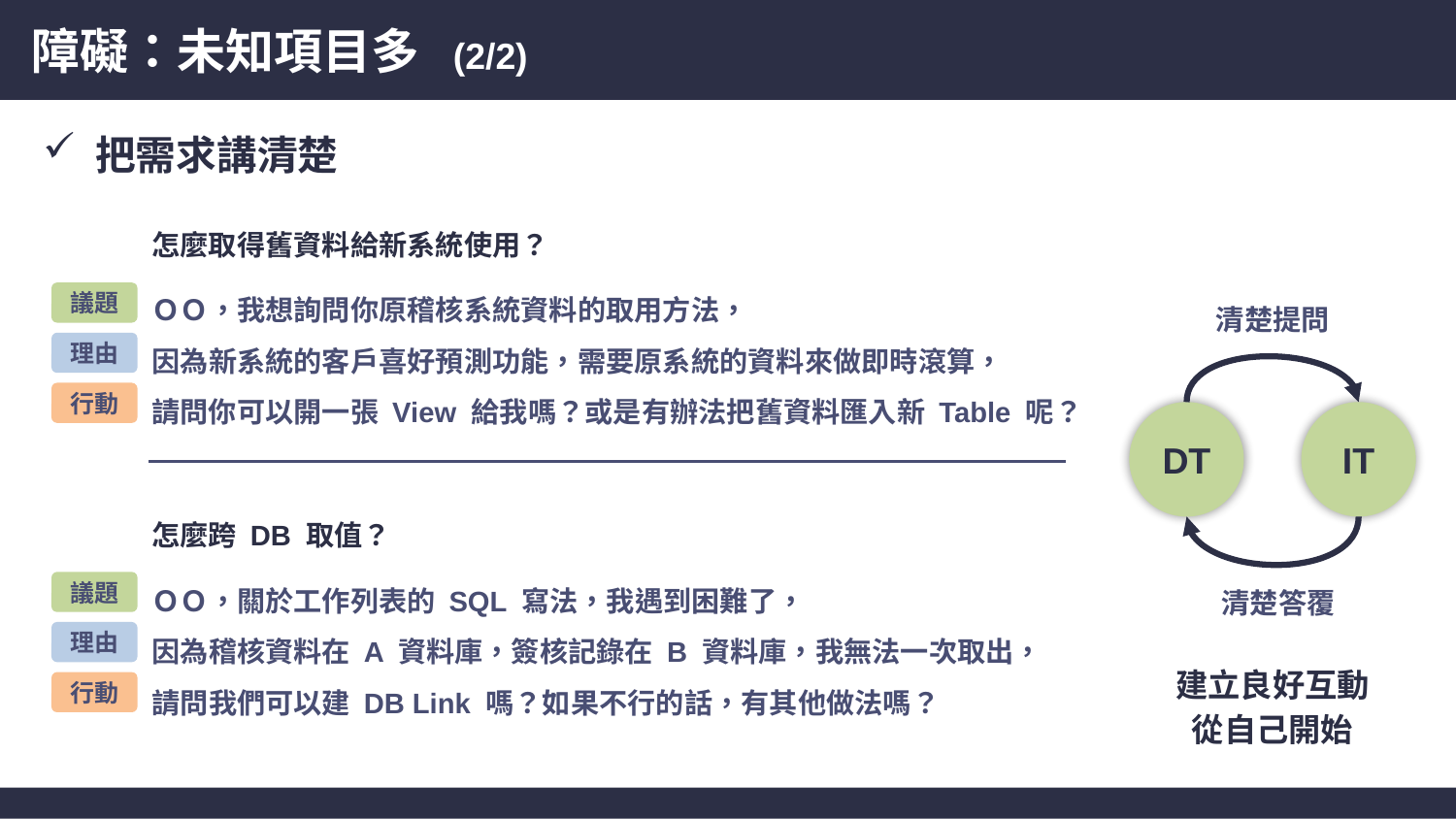

障礙：未知項目多  (2/2)
 把需求講清楚
怎麼取得舊資料給新系統使用？

ＯＯ，我想詢問你原稽核系統資料的取用方法，
因為新系統的客戶喜好預測功能，需要原系統的資料來做即時滾算，
請問你可以開一張 View 給我嗎？或是有辦法把舊資料匯入新 Table 呢？

怎麼跨 DB 取值？

ＯＯ，關於工作列表的 SQL 寫法，我遇到困難了，
因為稽核資料在 A 資料庫，簽核記錄在 B 資料庫，我無法一次取出，
請問我們可以建 DB Link 嗎？如果不行的話，有其他做法嗎？
議題
清楚提問
DT
IT
清楚答覆
理由
行動
議題
理由
建立良好互動
從自己開始
行動